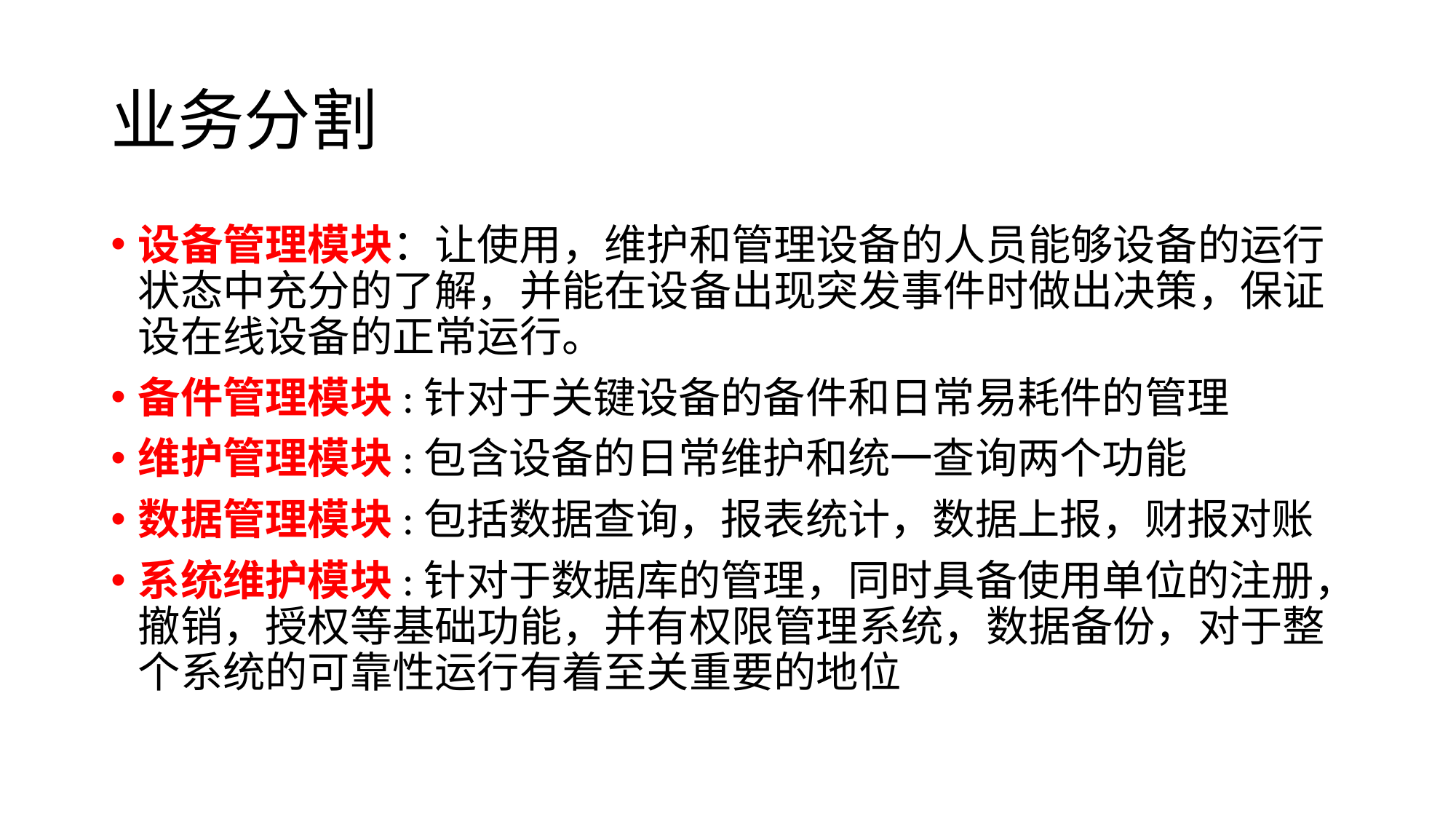

# 业务分割
设备管理模块：让使用，维护和管理设备的人员能够设备的运行状态中充分的了解，并能在设备出现突发事件时做出决策，保证设在线设备的正常运行。
备件管理模块:针对于关键设备的备件和日常易耗件的管理
维护管理模块:包含设备的日常维护和统一查询两个功能
数据管理模块:包括数据查询，报表统计，数据上报，财报对账
系统维护模块:针对于数据库的管理，同时具备使用单位的注册，撤销，授权等基础功能，并有权限管理系统，数据备份，对于整个系统的可靠性运行有着至关重要的地位